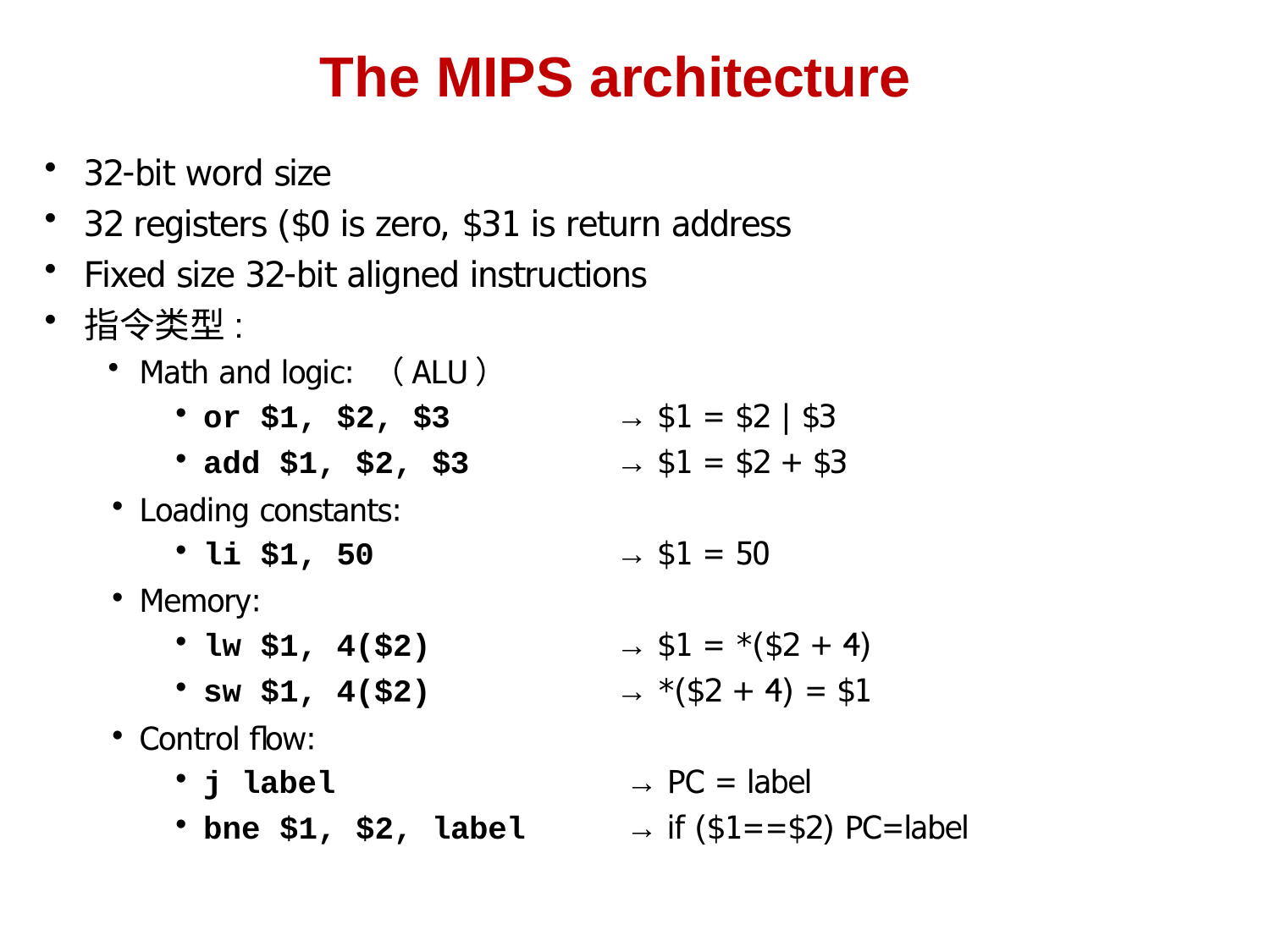

# The MIPS architecture
32-bit word size
32 registers ($0 is zero, $31 is return address
Fixed size 32-bit aligned instructions
指令类型:
Math and logic: （ALU）
or $1, $2, $3
add $1, $2, $3
Loading constants:
li $1, 50
Memory:
lw $1, 4($2)
sw $1, 4($2)
Control flow:
j label
bne $1, $2, label
→ $1 = $2 | $3
→ $1 = $2 + $3
→ $1 = 50
→ $1 = *($2 + 4)
→ *($2 + 4) = $1
→ PC = label
→ if ($1==$2) PC=label